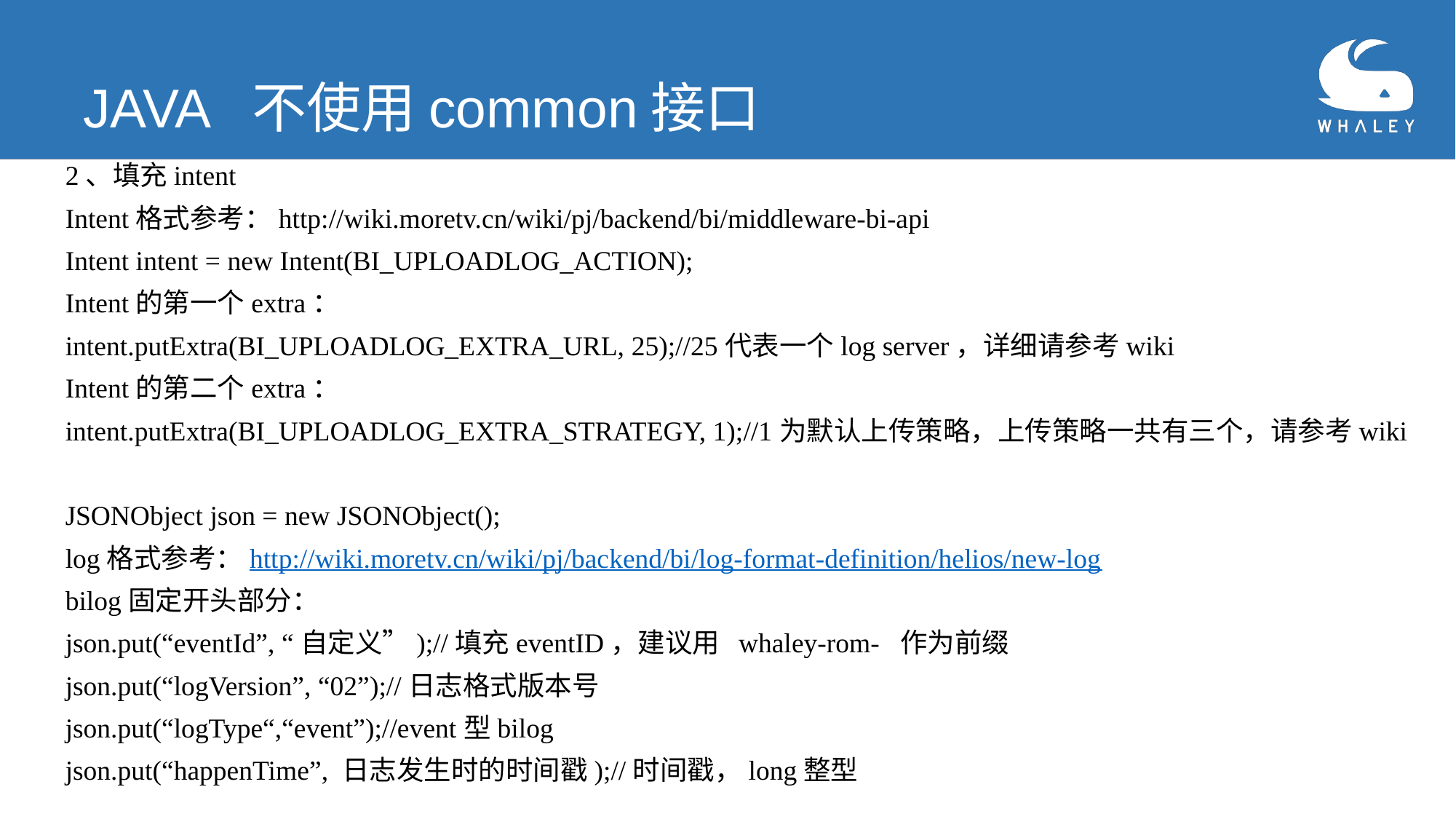

# JAVA  不使用common接口
2、填充intent
Intent格式参考：http://wiki.moretv.cn/wiki/pj/backend/bi/middleware-bi-api
Intent intent = new Intent(BI_UPLOADLOG_ACTION);
Intent的第一个extra：
intent.putExtra(BI_UPLOADLOG_EXTRA_URL, 25);//25代表一个log server，详细请参考wiki
Intent的第二个extra：
intent.putExtra(BI_UPLOADLOG_EXTRA_STRATEGY, 1);//1为默认上传策略，上传策略一共有三个，请参考wiki

JSONObject json = new JSONObject();
log格式参考：http://wiki.moretv.cn/wiki/pj/backend/bi/log-format-definition/helios/new-log
bilog固定开头部分：
json.put(“eventId”, “自定义”);//填充eventID，建议用  whaley-rom-  作为前缀
json.put(“logVersion”, “02”);//日志格式版本号
json.put(“logType“,“event”);//event型bilog
json.put(“happenTime”, 日志发生时的时间戳);//时间戳，long整型